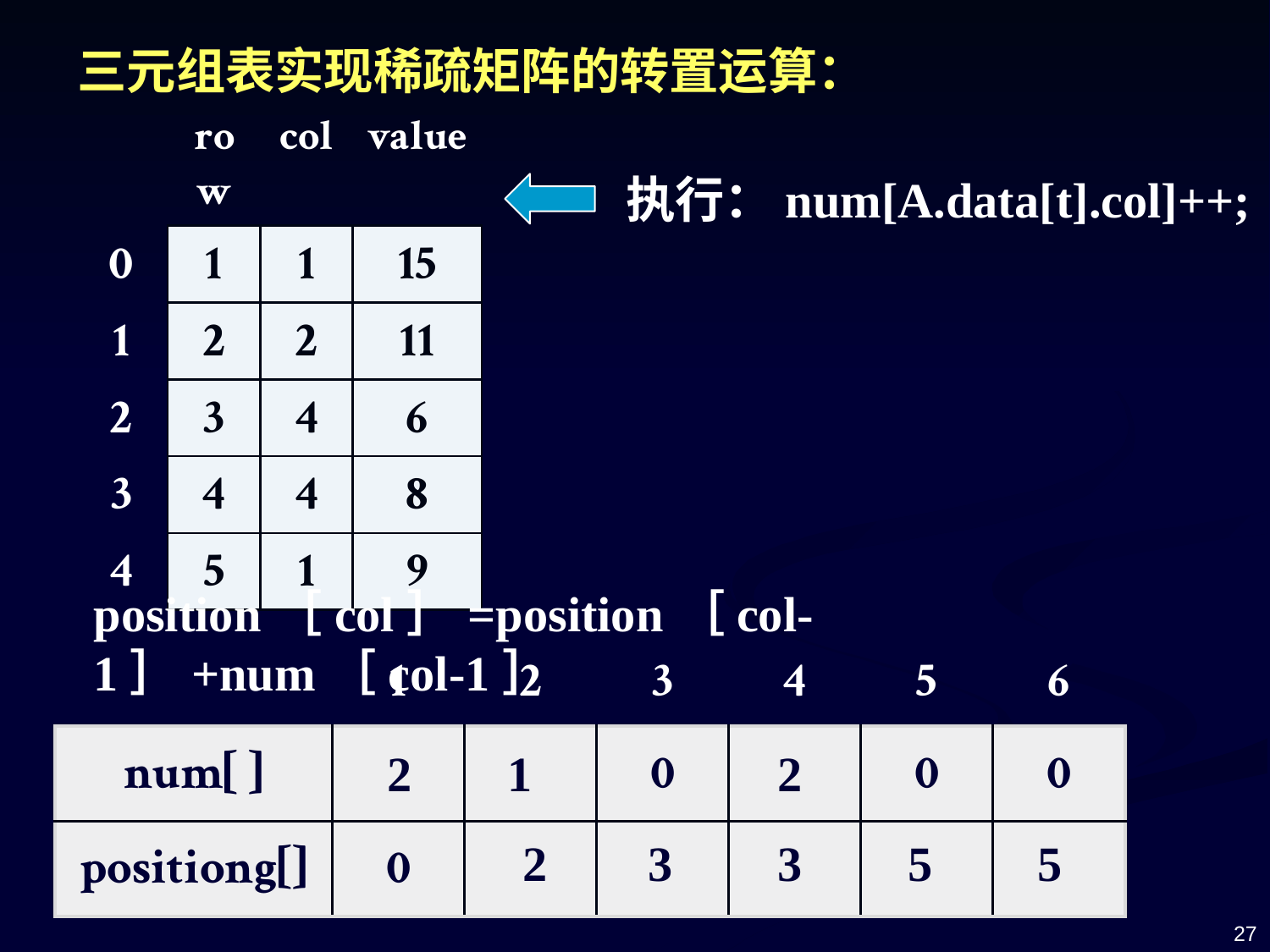

三元组表实现稀疏矩阵的转置运算：

|  | row | col | value |
| --- | --- | --- | --- |
| 0 | 1 | 1 | 15 |
| 1 | 2 | 2 | 11 |
| 2 | 3 | 4 | 6 |
| 3 | 4 | 4 | 8 |
| 4 | 5 | 1 | 9 |
执行：num[A.data[t].col]++;

position［col］=position［col-1］+num［col-1］
|  | 1 | 2 | 3 | 4 | 5 | 6 |
| --- | --- | --- | --- | --- | --- | --- |
| num[ ] | 0 | 0 | 0 | 0 | 0 | 0 |
| positiong[] | 0 |  |  |  |  |  |
1
2
1
1
2
2
3
3
5
5
27